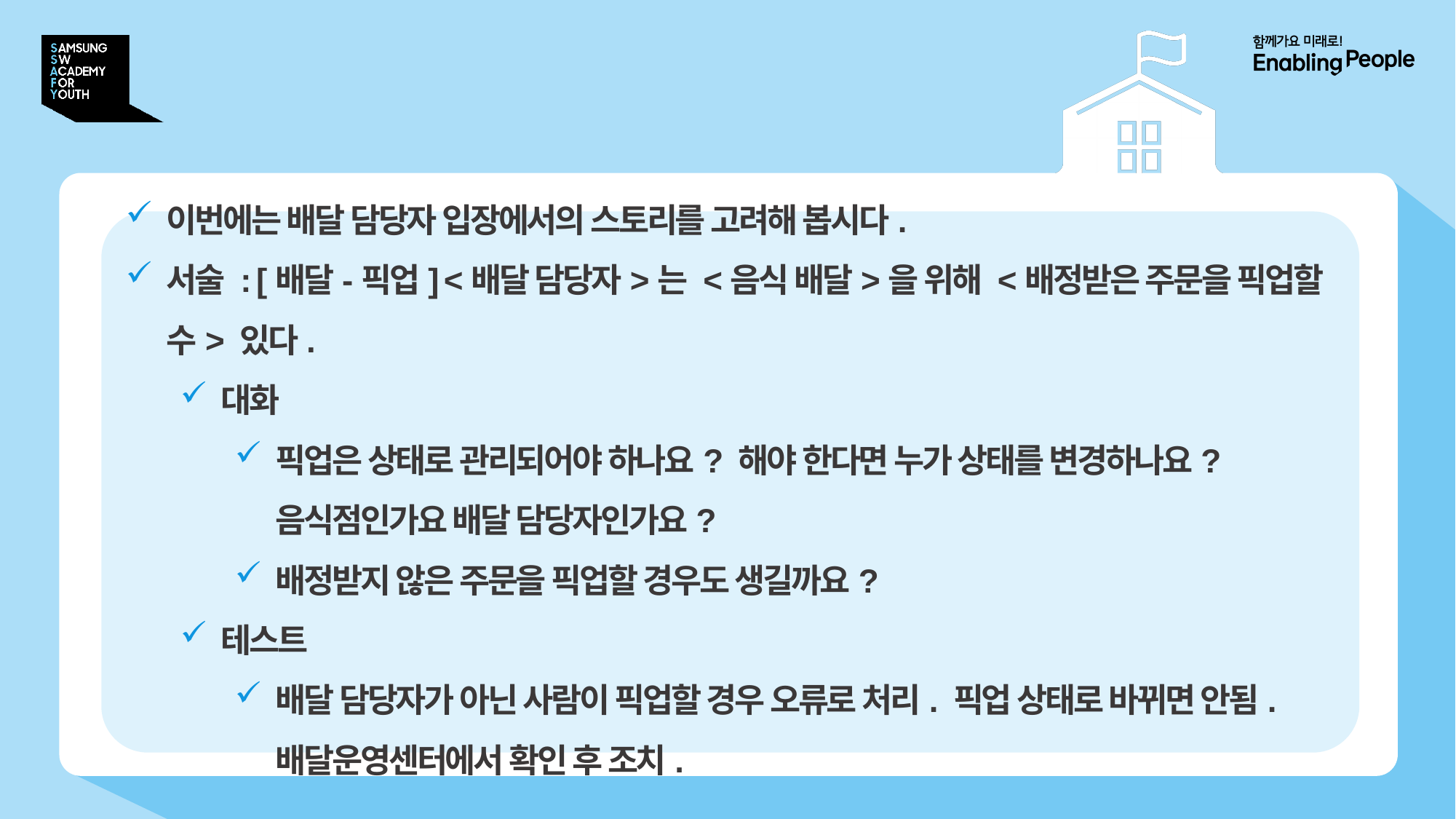

# 사용자 스토리 사례(배달앱)
이번에는 배달 담당자 입장에서의 스토리를 고려해 봅시다.
서술 : [배달-픽업] <배달 담당자>는 <음식 배달>을 위해 <배정받은 주문을 픽업할 수> 있다.
대화
픽업은 상태로 관리되어야 하나요? 해야 한다면 누가 상태를 변경하나요? 음식점인가요 배달 담당자인가요?
배정받지 않은 주문을 픽업할 경우도 생길까요?
테스트
배달 담당자가 아닌 사람이 픽업할 경우 오류로 처리. 픽업 상태로 바뀌면 안됨. 배달운영센터에서 확인 후 조치.